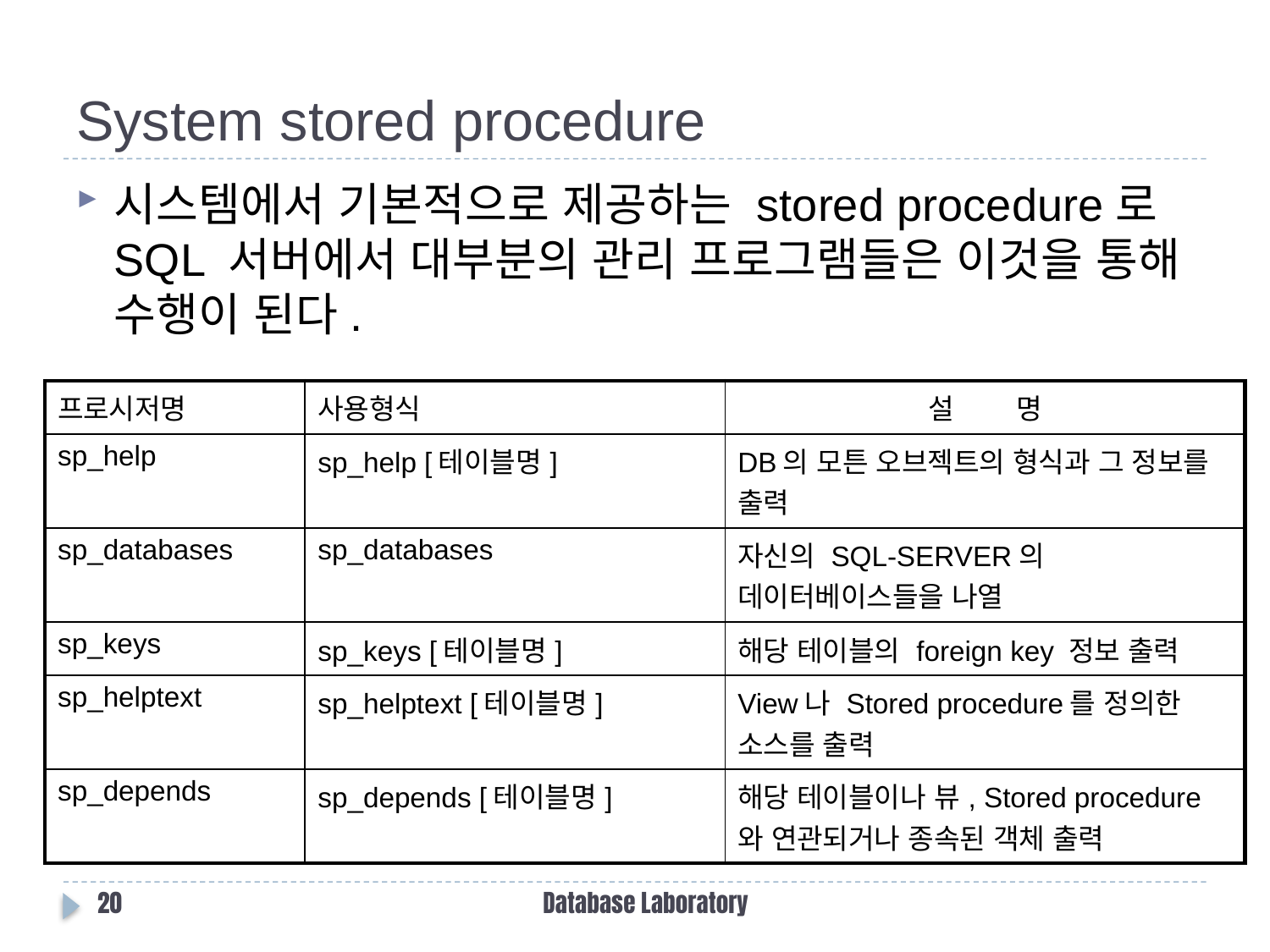

# System stored procedure
시스템에서 기본적으로 제공하는 stored procedure로 SQL 서버에서 대부분의 관리 프로그램들은 이것을 통해 수행이 된다.

| 프로시저명 | 사용형식 | 설 명 |
| --- | --- | --- |
| sp\_help | sp\_help [테이블명] | DB의 모튼 오브젝트의 형식과 그 정보를 출력 |
| sp\_databases | sp\_databases | 자신의 SQL-SERVER의 데이터베이스들을 나열 |
| sp\_keys | sp\_keys [테이블명] | 해당 테이블의 foreign key 정보 출력 |
| sp\_helptext | sp\_helptext [테이블명] | View나 Stored procedure를 정의한 소스를 출력 |
| sp\_depends | sp\_depends [테이블명] | 해당 테이블이나 뷰, Stored procedure와 연관되거나 종속된 객체 출력 |
20
Database Laboratory